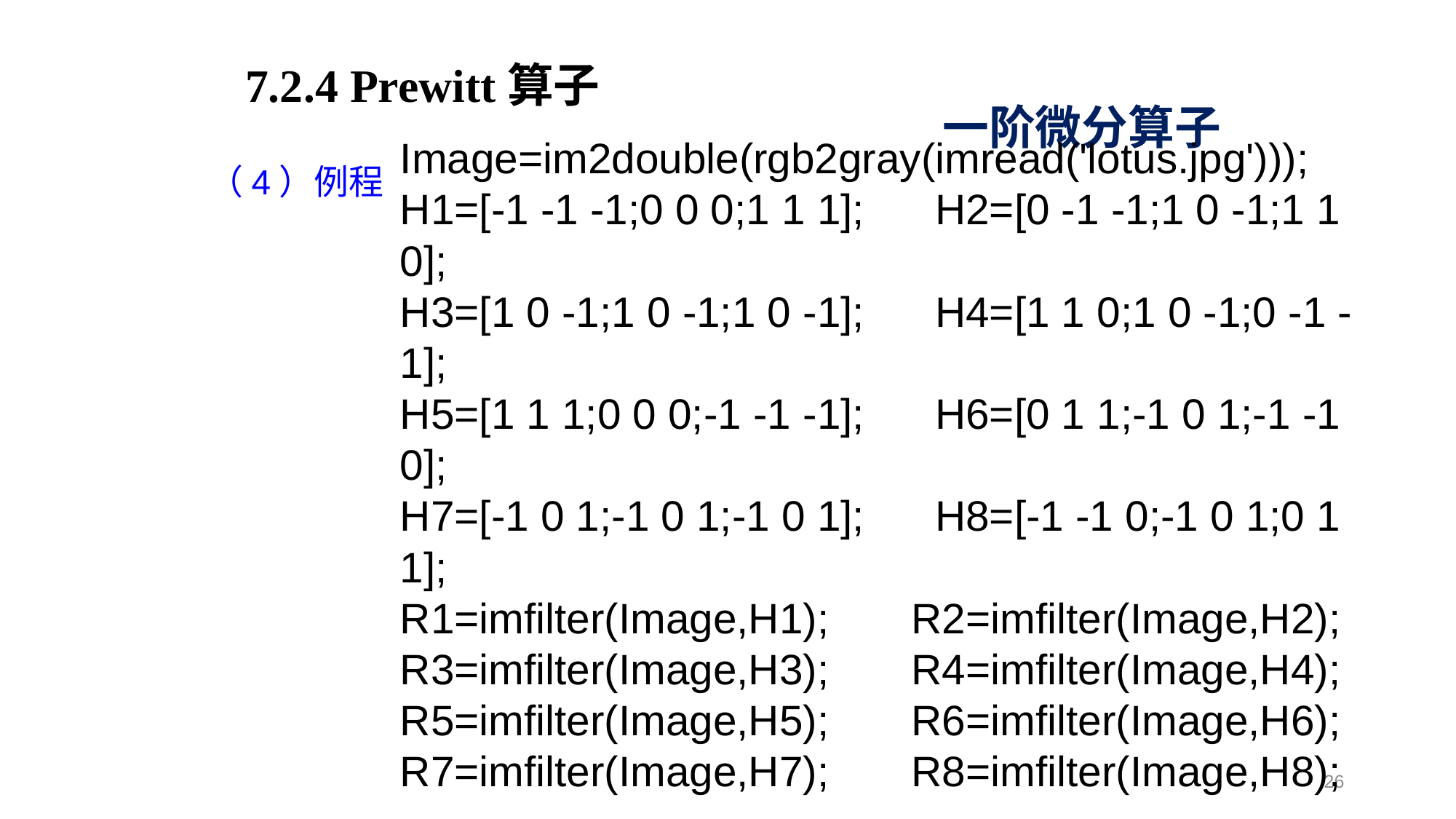

7.2.4 Prewitt算子
一阶微分算子
Image=im2double(rgb2gray(imread('lotus.jpg')));
H1=[-1 -1 -1;0 0 0;1 1 1];      H2=[0 -1 -1;1 0 -1;1 1 0];
H3=[1 0 -1;1 0 -1;1 0 -1];      H4=[1 1 0;1 0 -1;0 -1 -1];
H5=[1 1 1;0 0 0;-1 -1 -1];      H6=[0 1 1;-1 0 1;-1 -1 0];
H7=[-1 0 1;-1 0 1;-1 0 1];      H8=[-1 -1 0;-1 0 1;0 1 1];
R1=imfilter(Image,H1);       R2=imfilter(Image,H2);
R3=imfilter(Image,H3);       R4=imfilter(Image,H4);
R5=imfilter(Image,H5);       R6=imfilter(Image,H6);
R7=imfilter(Image,H7);       R8=imfilter(Image,H8);
（4）例程
26